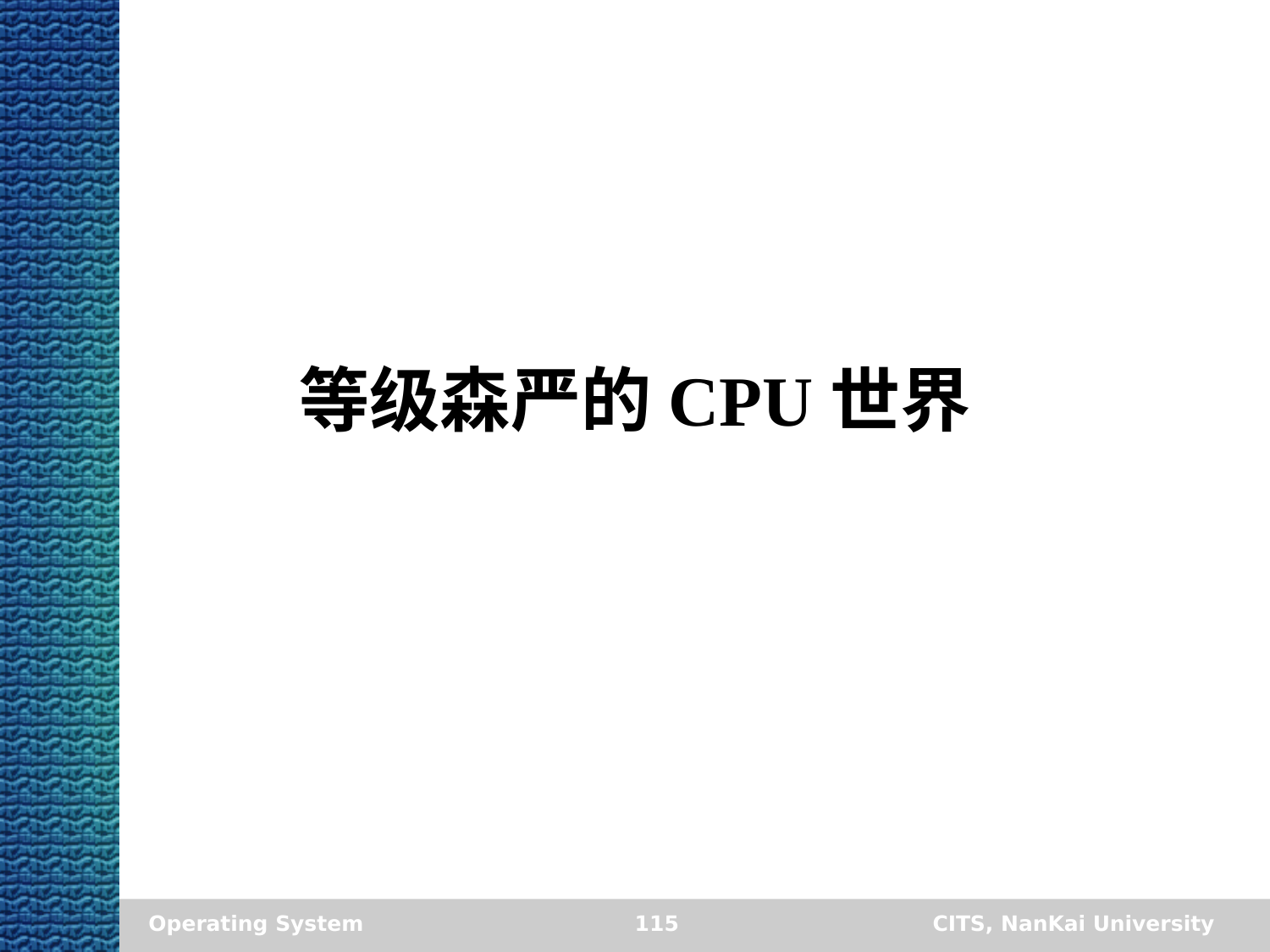

# 等级森严的CPU世界

Operating System
115
CITS, NanKai University